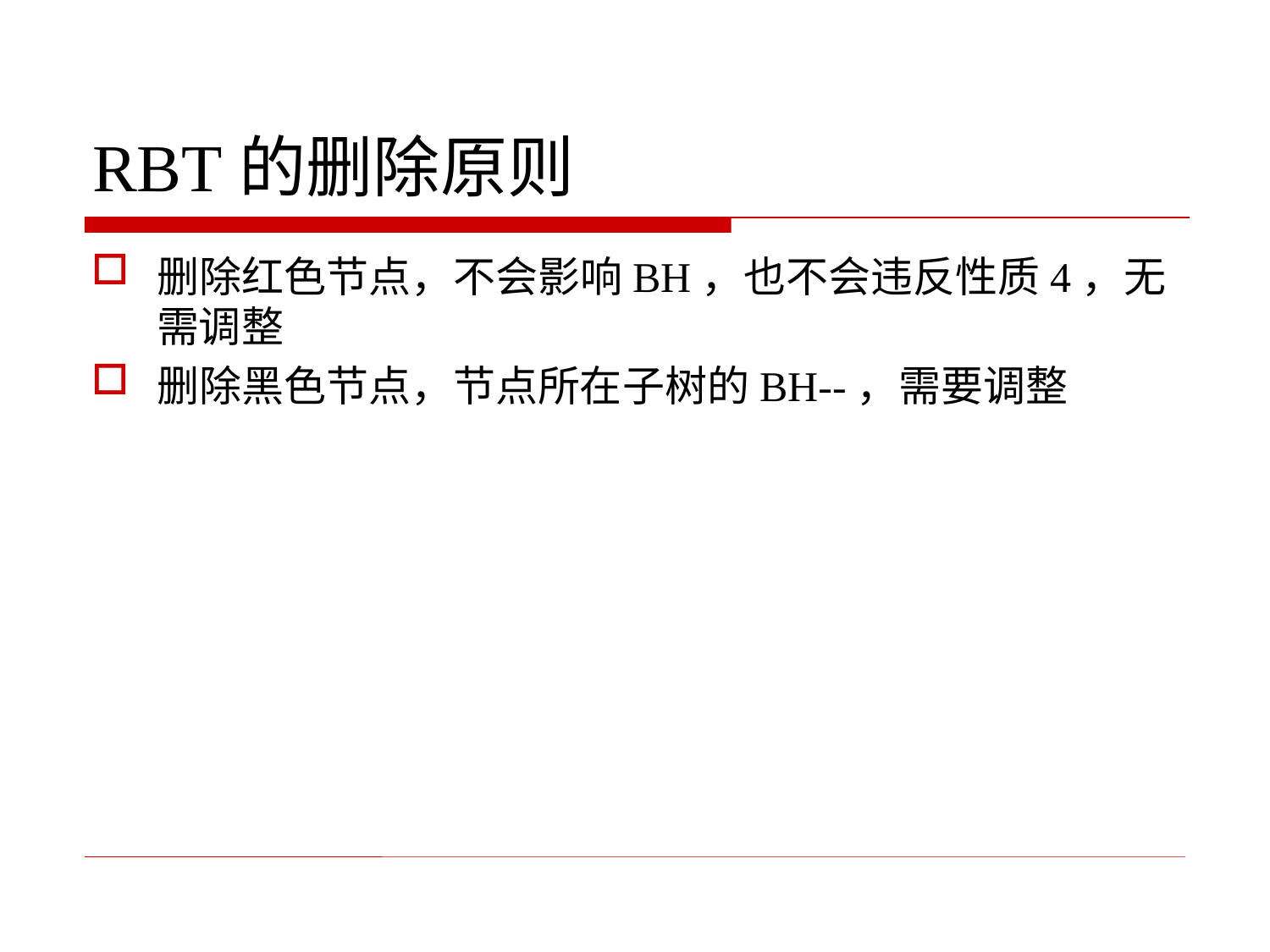

# RBT的删除原则
删除红色节点，不会影响BH，也不会违反性质4，无需调整
删除黑色节点，节点所在子树的BH--，需要调整